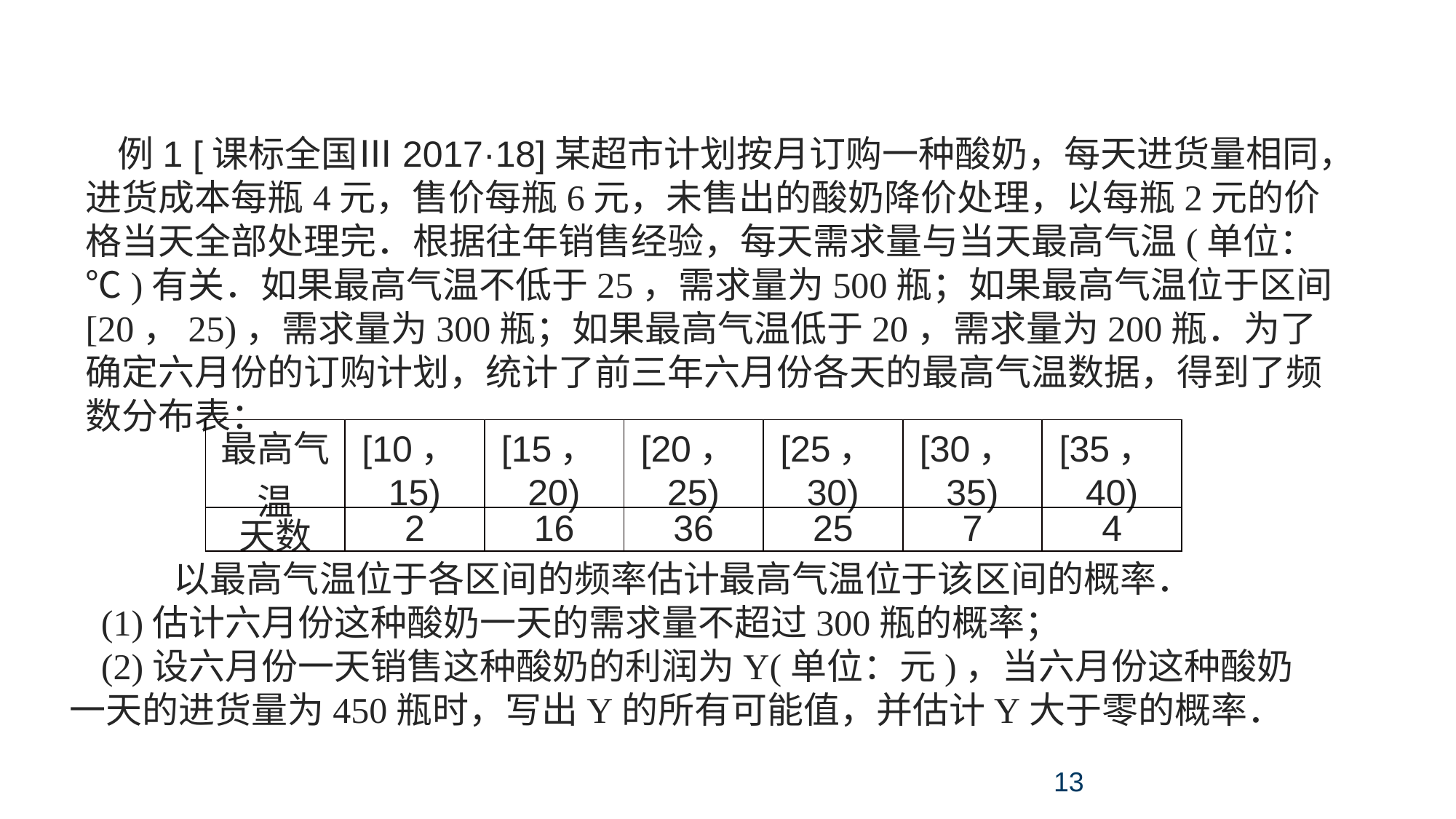

考点一  随机事件的概率、古典概型和几何概型
例1 [课标全国Ⅲ2017·18]某超市计划按月订购一种酸奶，每天进货量相同，进货成本每瓶4元，售价每瓶6元，未售出的酸奶降价处理，以每瓶2元的价格当天全部处理完．根据往年销售经验，每天需求量与当天最高气温(单位：℃)有关．如果最高气温不低于25，需求量为500瓶；如果最高气温位于区间[20，25)，需求量为300瓶；如果最高气温低于20，需求量为200瓶．为了确定六月份的订购计划，统计了前三年六月份各天的最高气温数据，得到了频数分布表：
| 最高气温 | [10，15) | [15，20) | [20，25) | [25，30) | [30，35) | [35，40) |
| --- | --- | --- | --- | --- | --- | --- |
| 天数 | 2 | 16 | 36 | 25 | 7 | 4 |
　　以最高气温位于各区间的频率估计最高气温位于该区间的概率．
(1)估计六月份这种酸奶一天的需求量不超过300瓶的概率；
(2)设六月份一天销售这种酸奶的利润为Y(单位：元)，当六月份这种酸奶一天的进货量为450瓶时，写出Y的所有可能值，并估计Y大于零的概率．
13